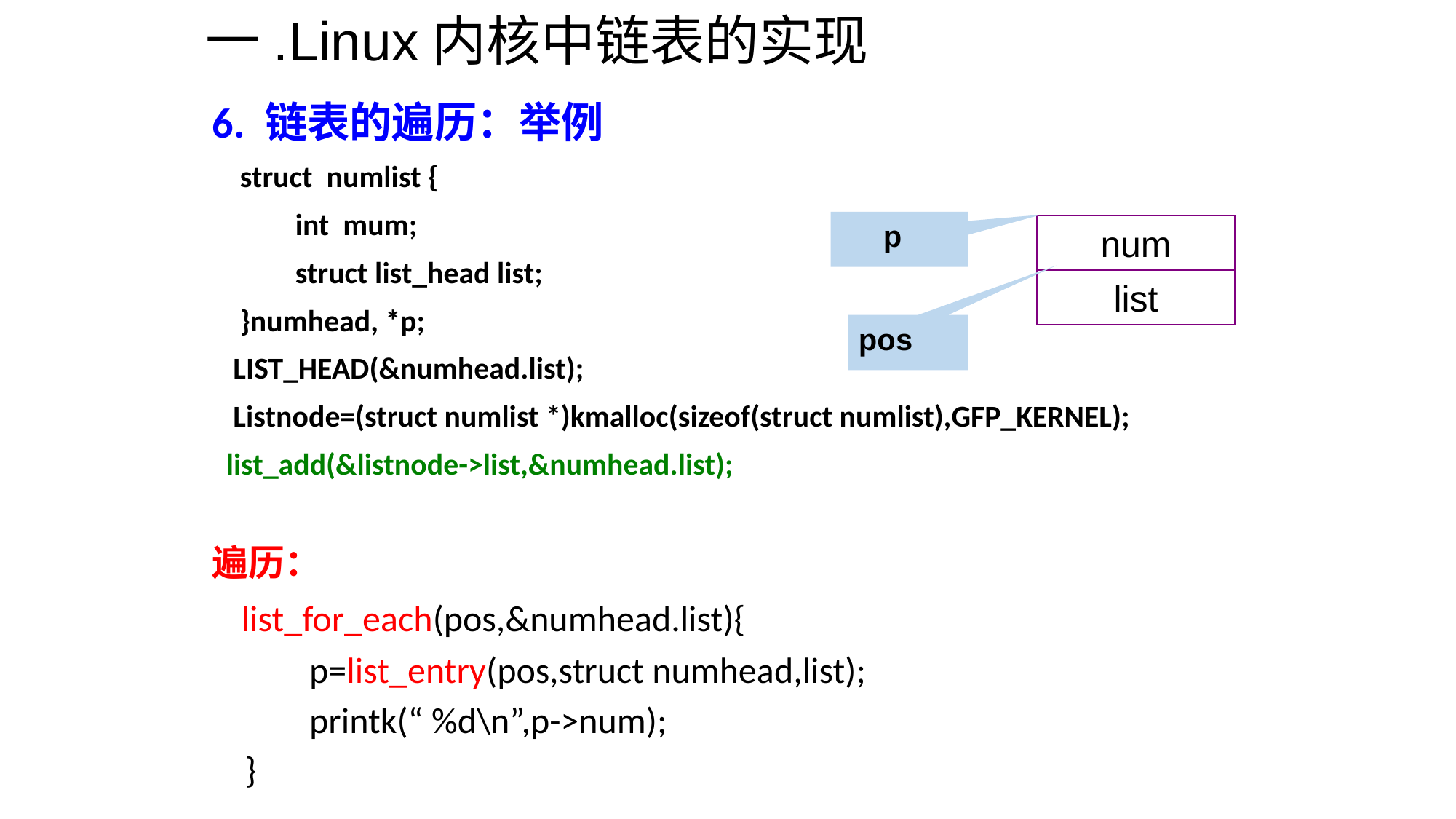

# 一.Linux内核中链表的实现
6. 链表的遍历：举例
    struct  numlist {
            int  mum;
            struct list_head list;
    }numhead, *p;
   LIST_HEAD(&numhead.list);
   Listnode=(struct numlist *)kmalloc(sizeof(struct numlist),GFP_KERNEL);
  list_add(&listnode->list,&numhead.list);

遍历：
   list_for_each(pos,&numhead.list){
	p=list_entry(pos,struct numhead,list);
	printk(“ %d\n”,p->num);
    }
     p
num
list
pos